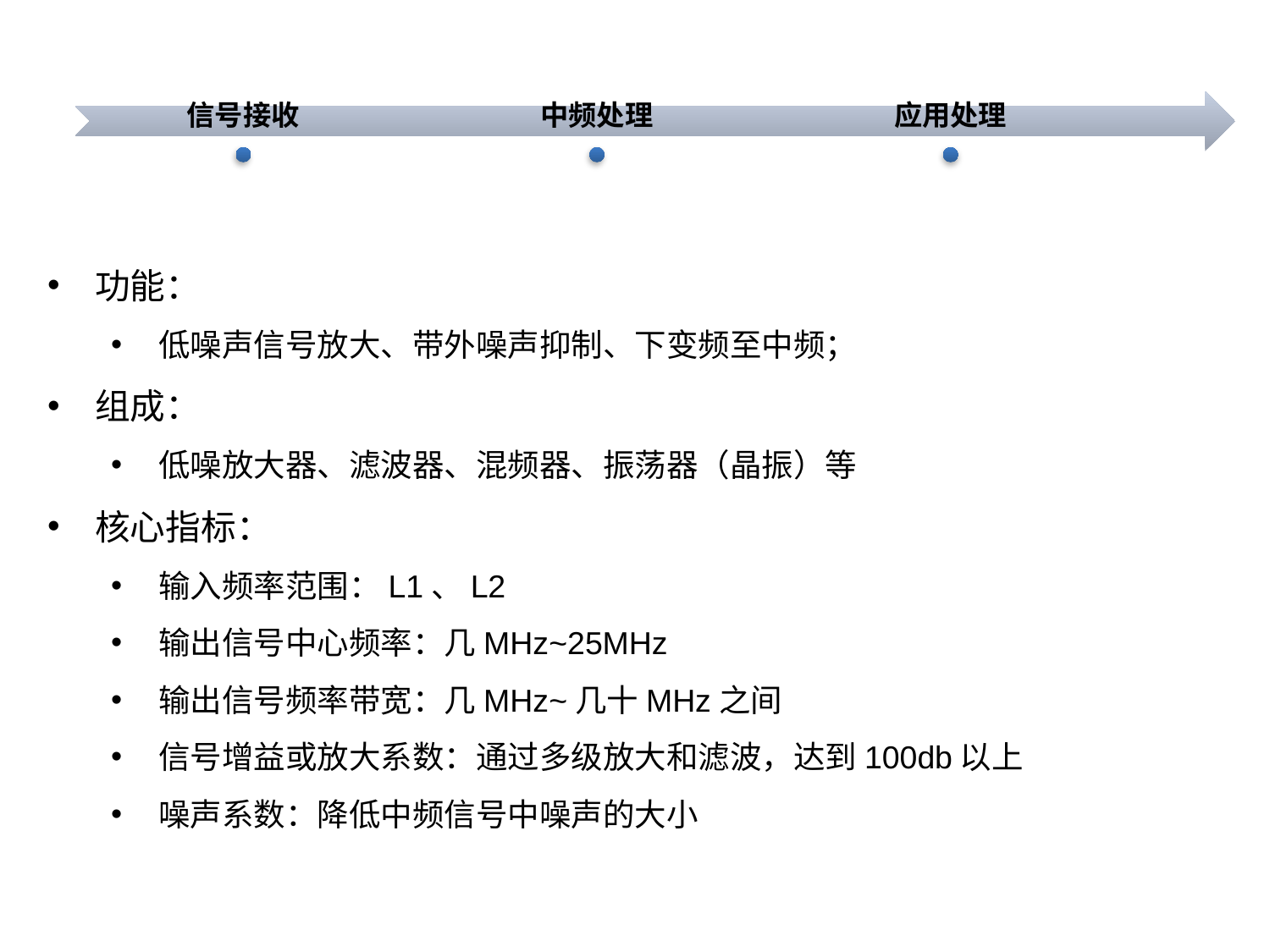

信号接收
中频处理
应用处理
功能：
低噪声信号放大、带外噪声抑制、下变频至中频；
组成：
低噪放大器、滤波器、混频器、振荡器（晶振）等
核心指标：
输入频率范围：L1、L2
输出信号中心频率：几MHz~25MHz
输出信号频率带宽：几MHz~几十MHz之间
信号增益或放大系数：通过多级放大和滤波，达到100db以上
噪声系数：降低中频信号中噪声的大小